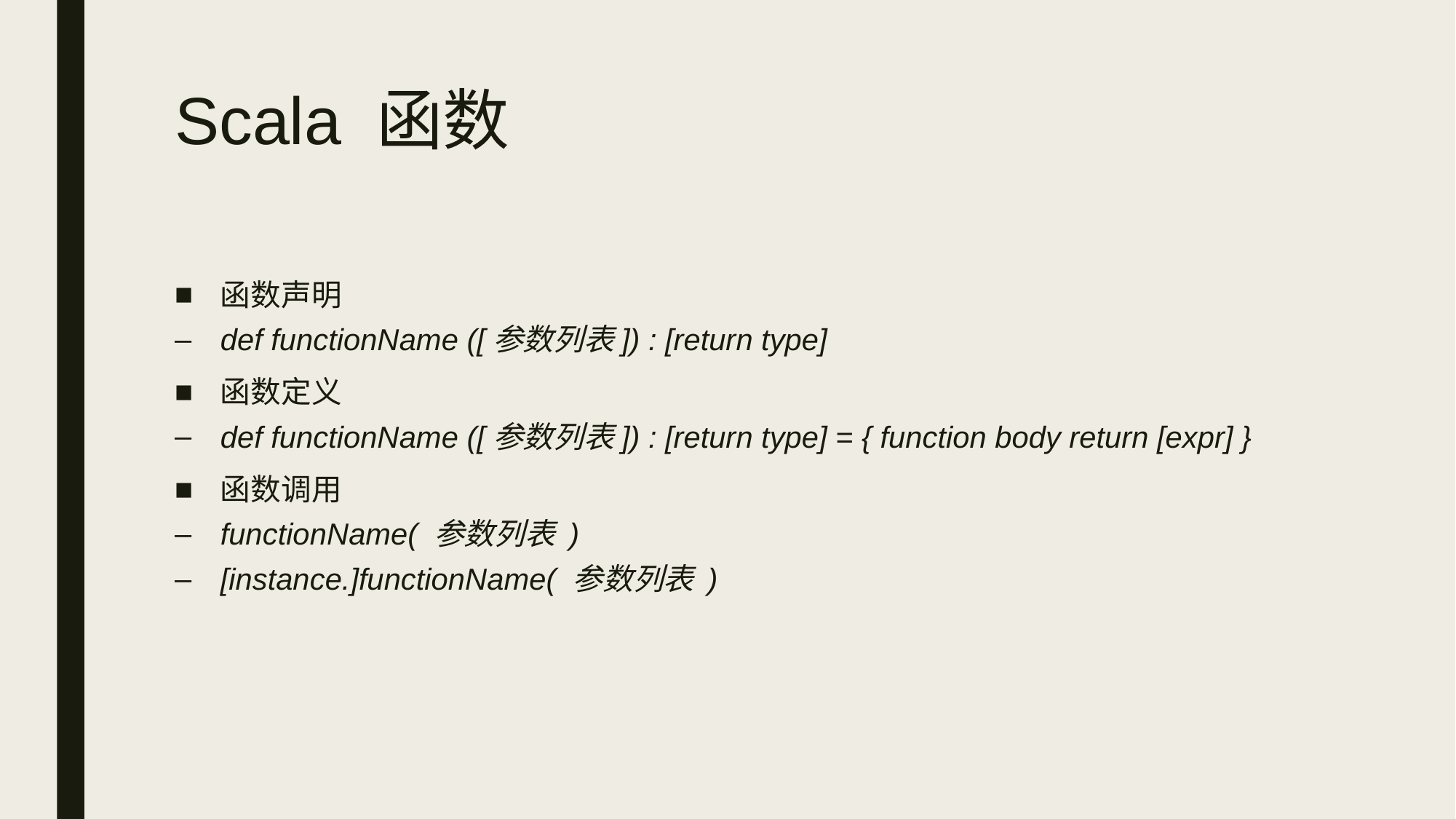

# Scala 函数
函数声明
def functionName ([参数列表]) : [return type]
函数定义
def functionName ([参数列表]) : [return type] = { function body return [expr] }
函数调用
functionName( 参数列表 )
[instance.]functionName( 参数列表 )